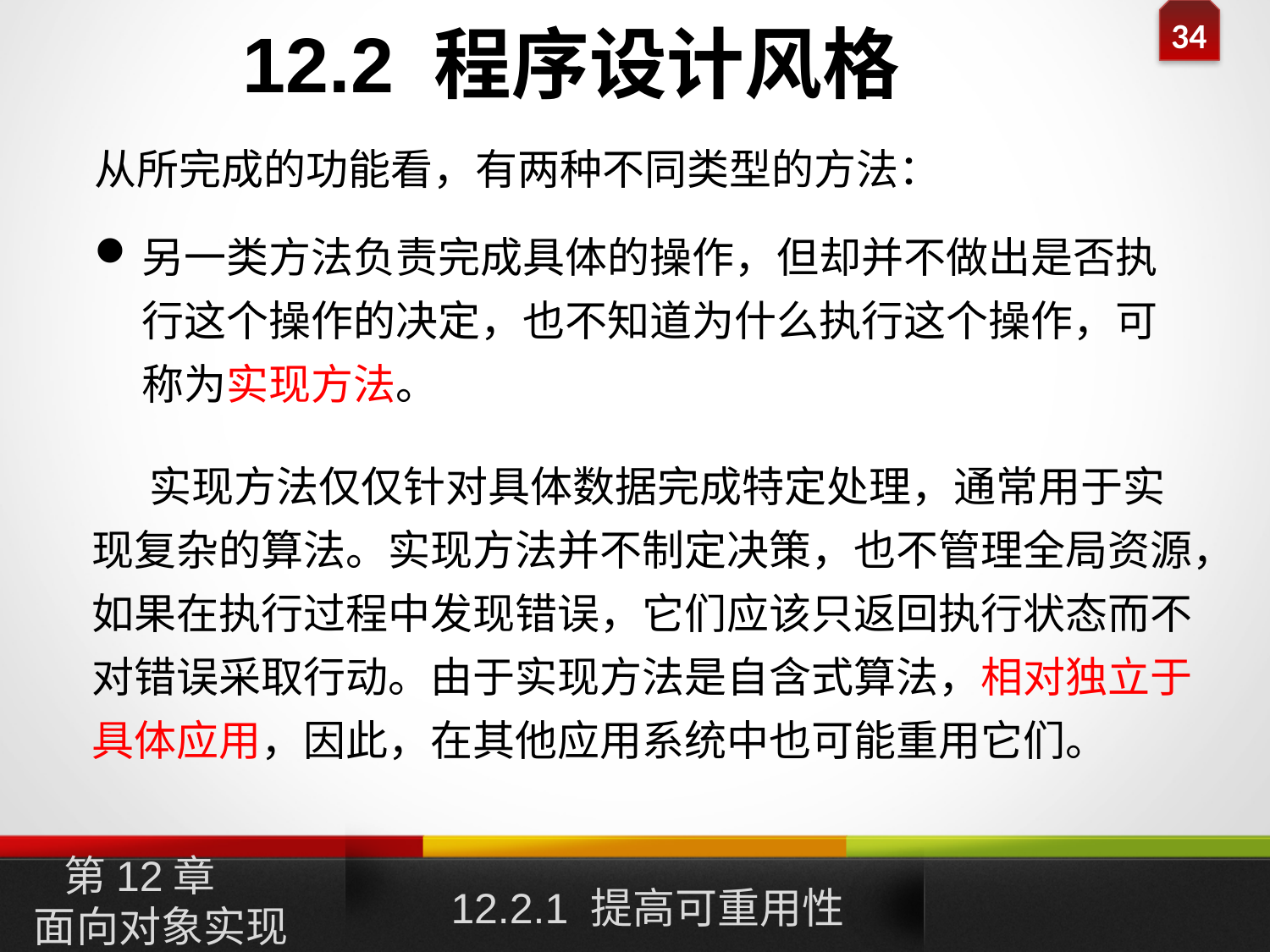

12.2 程序设计风格
从所完成的功能看，有两种不同类型的方法：
另一类方法负责完成具体的操作，但却并不做出是否执行这个操作的决定，也不知道为什么执行这个操作，可称为实现方法。
     实现方法仅仅针对具体数据完成特定处理，通常用于实现复杂的算法。实现方法并不制定决策，也不管理全局资源，如果在执行过程中发现错误，它们应该只返回执行状态而不对错误采取行动。由于实现方法是自含式算法，相对独立于具体应用，因此，在其他应用系统中也可能重用它们。
12.2.1 提高可重用性